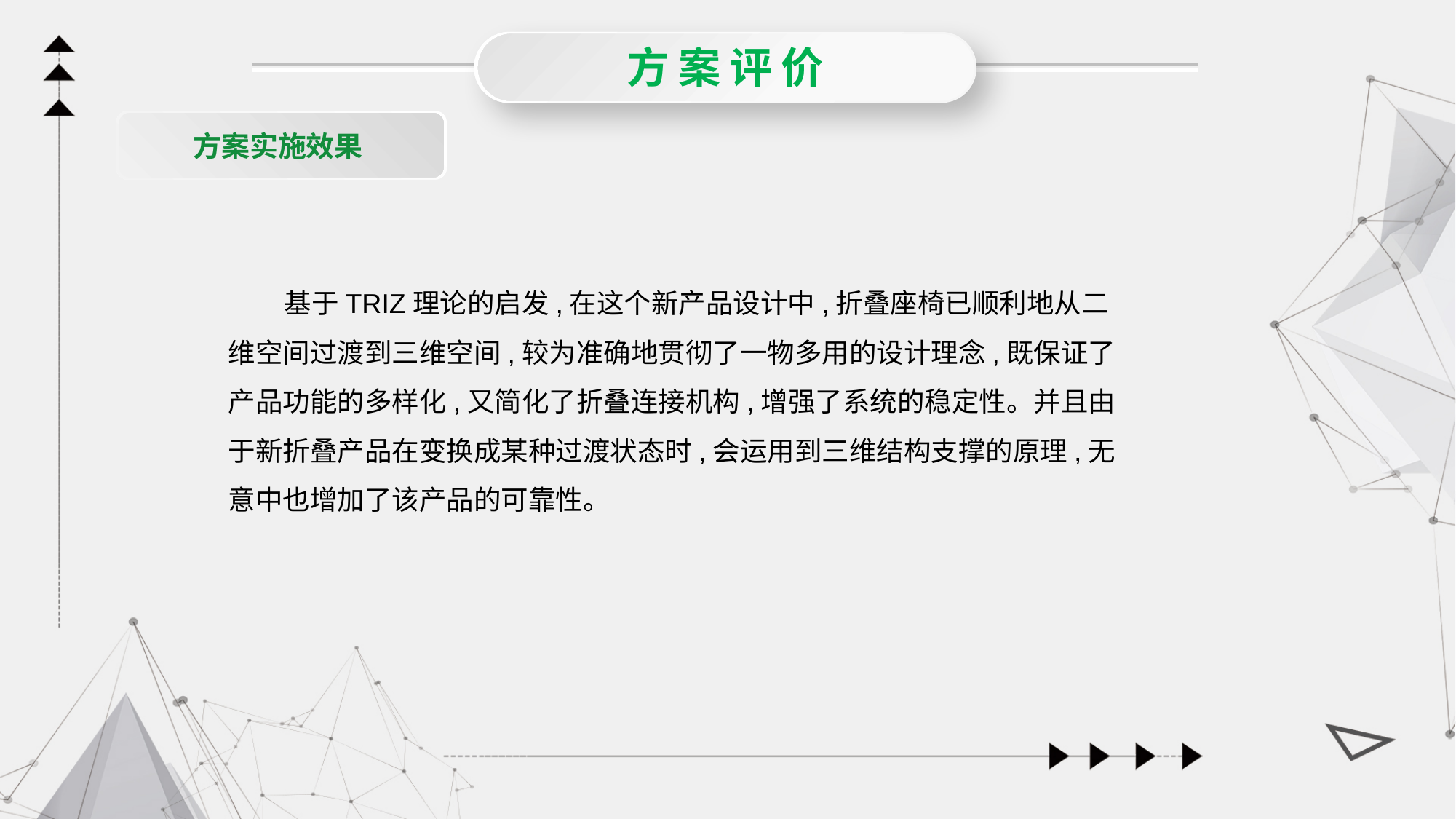

方案评价

方案实施效果
        基于TRIZ理论的启发,在这个新产品设计中,折叠座椅已顺利地从二维空间过渡到三维空间,较为准确地贯彻了一物多用的设计理念,既保证了产品功能的多样化,又简化了折叠连接机构,增强了系统的稳定性。并且由于新折叠产品在变换成某种过渡状态时,会运用到三维结构支撑的原理,无意中也增加了该产品的可靠性。